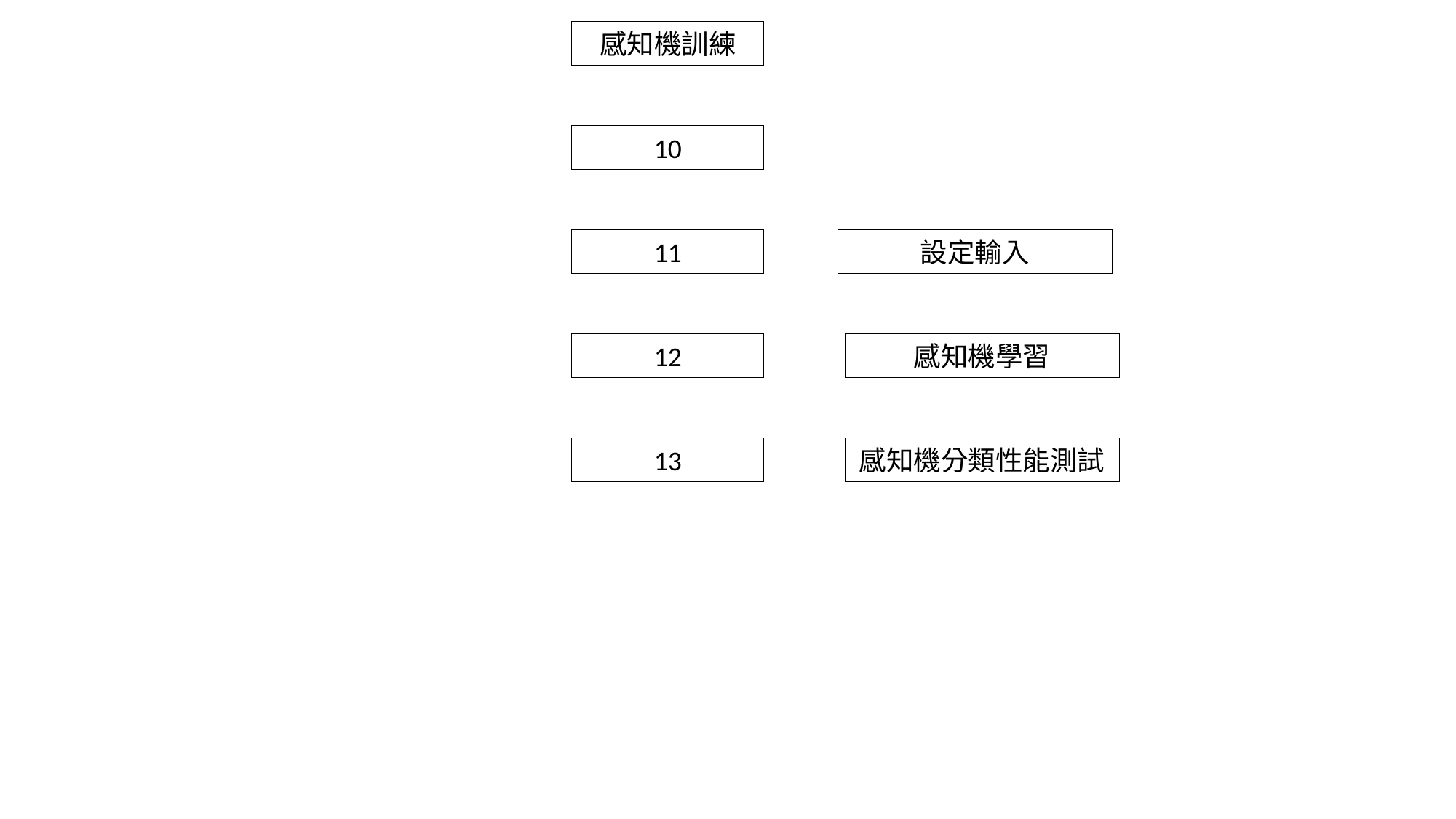

感知機訓練
10
11
設定輸入
12
感知機學習
13
感知機分類性能測試